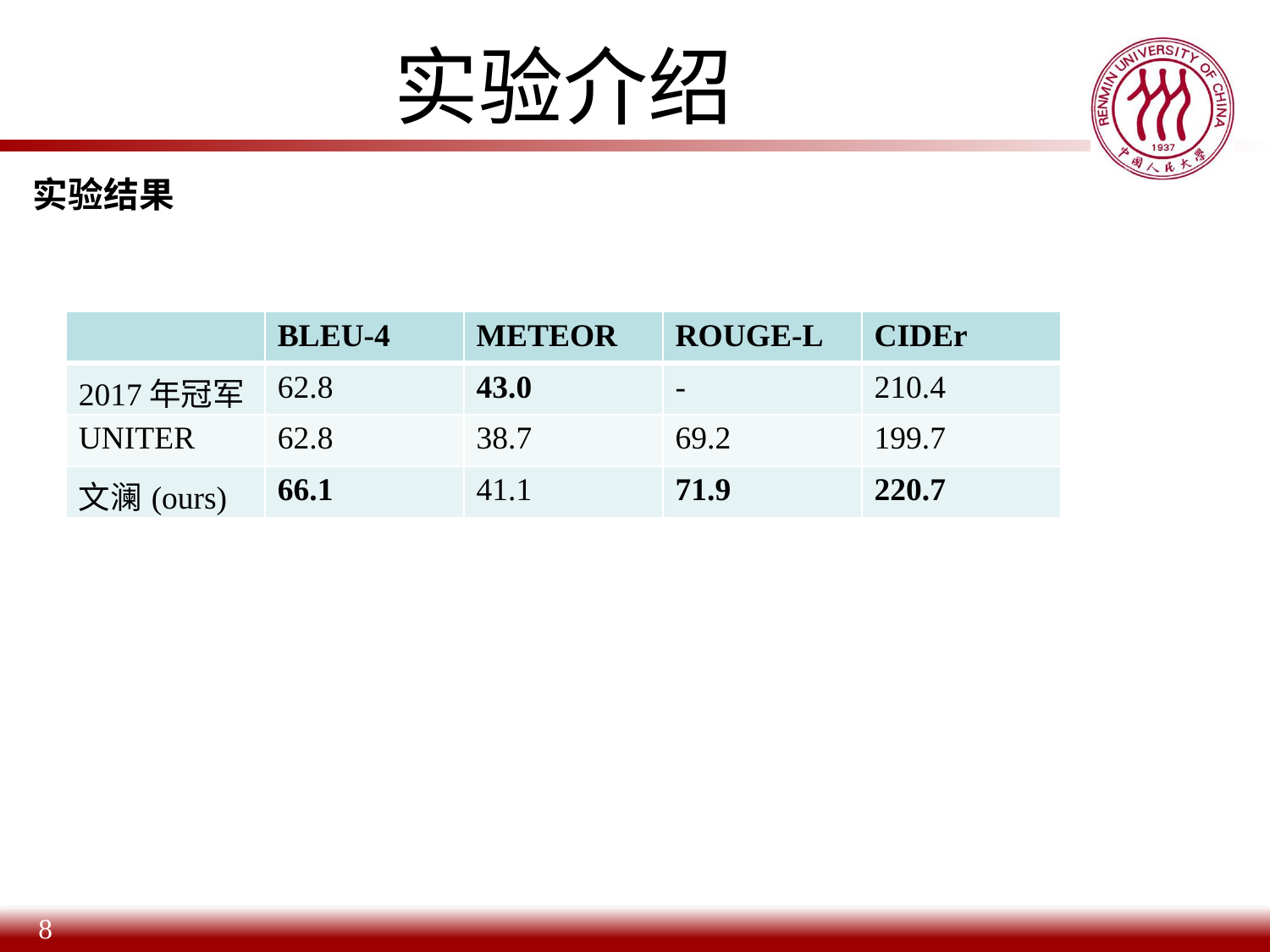

实验介绍
实验结果

|  | BLEU-4 | METEOR | ROUGE-L | CIDEr |
| --- | --- | --- | --- | --- |
| 2017年冠军 | 62.8 | 43.0 | - | 210.4 |
| UNITER | 62.8 | 38.7 | 69.2 | 199.7 |
| 文澜(ours) | 66.1 | 41.1 | 71.9 | 220.7 |